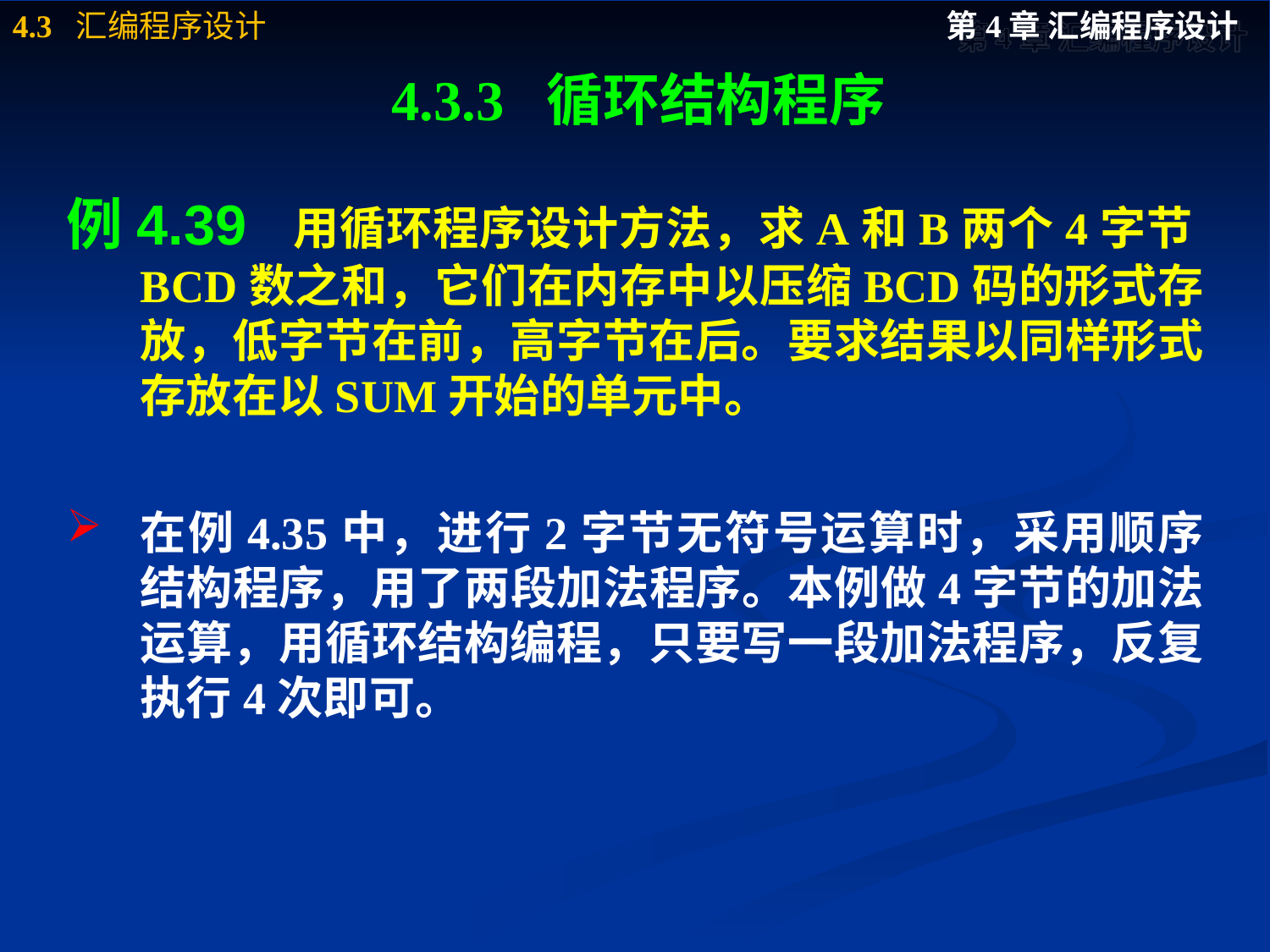

# 4.3.3  循环结构程序
例4.39  用循环程序设计方法，求A和B两个4字节BCD数之和，它们在内存中以压缩BCD码的形式存放，低字节在前，高字节在后。要求结果以同样形式存放在以SUM开始的单元中。

在例4.35中，进行2字节无符号运算时，采用顺序结构程序，用了两段加法程序。本例做4字节的加法运算，用循环结构编程，只要写一段加法程序，反复执行4次即可。